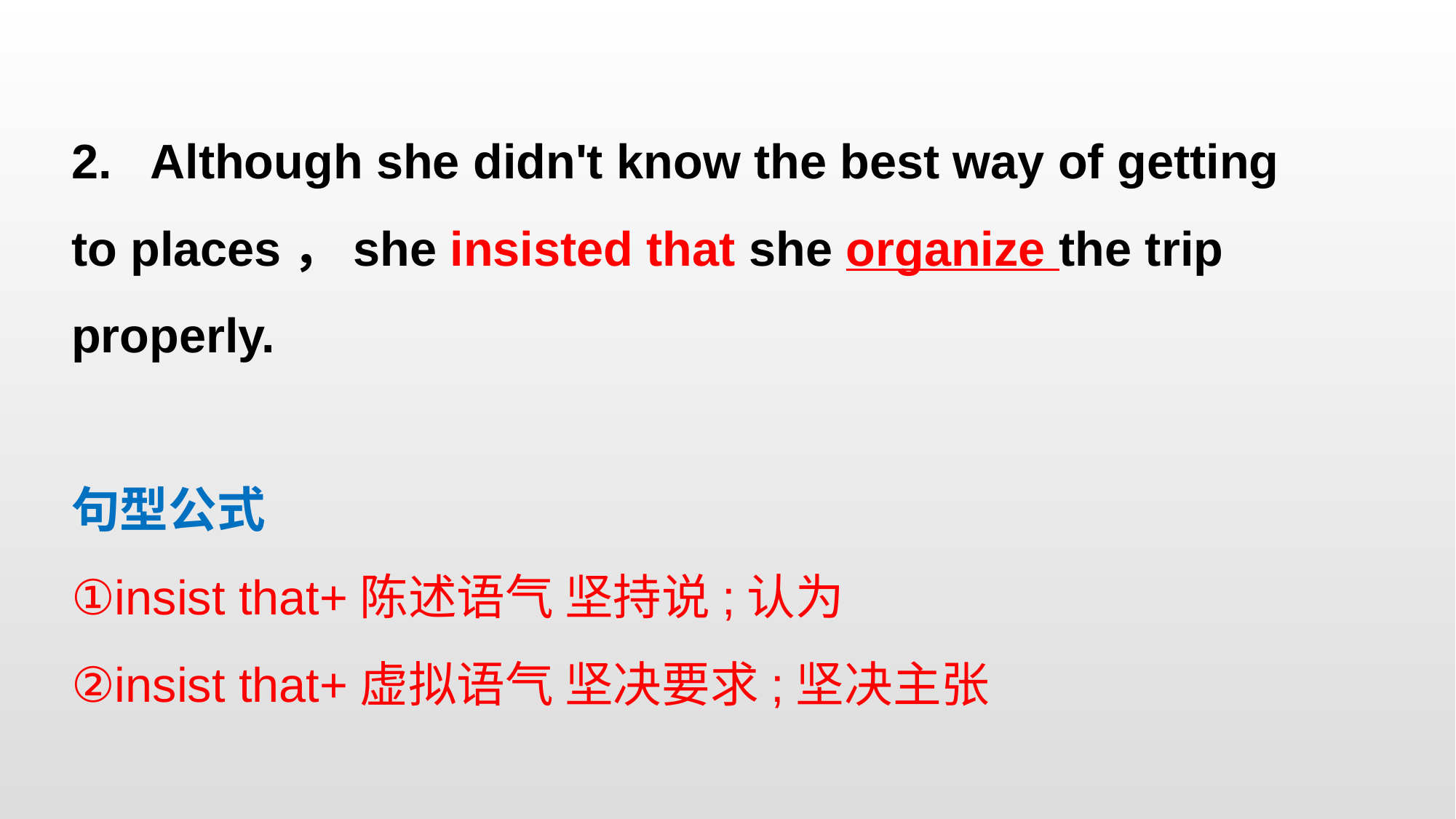

2.   Although she didn't know the best way of getting to places，she insisted that she organize the trip properly.

句型公式
①insist that+陈述语气 坚持说;认为
②insist that+虚拟语气 坚决要求;坚决主张